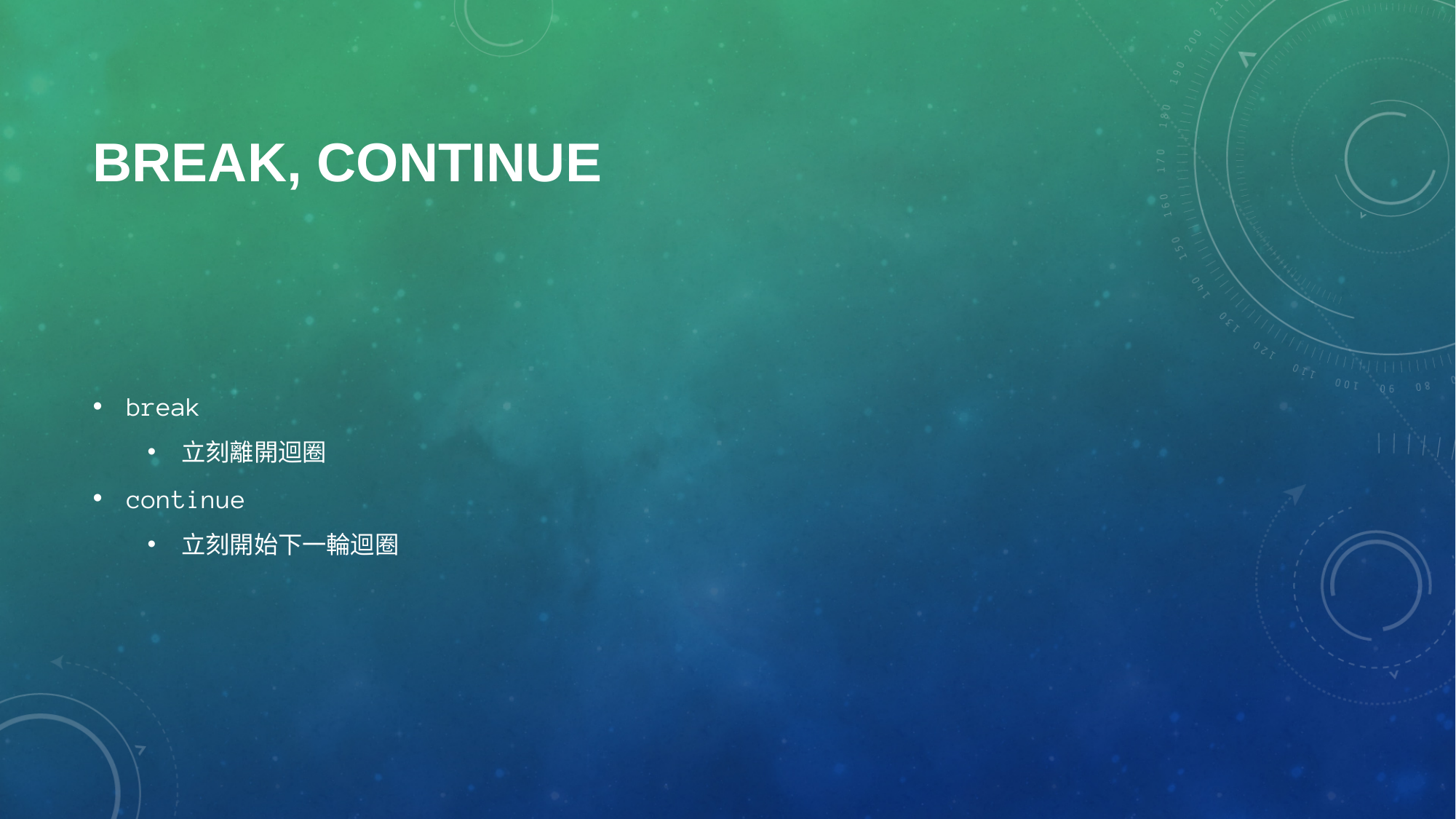

# break, continue
break
立刻離開迴圈
continue
立刻開始下一輪迴圈